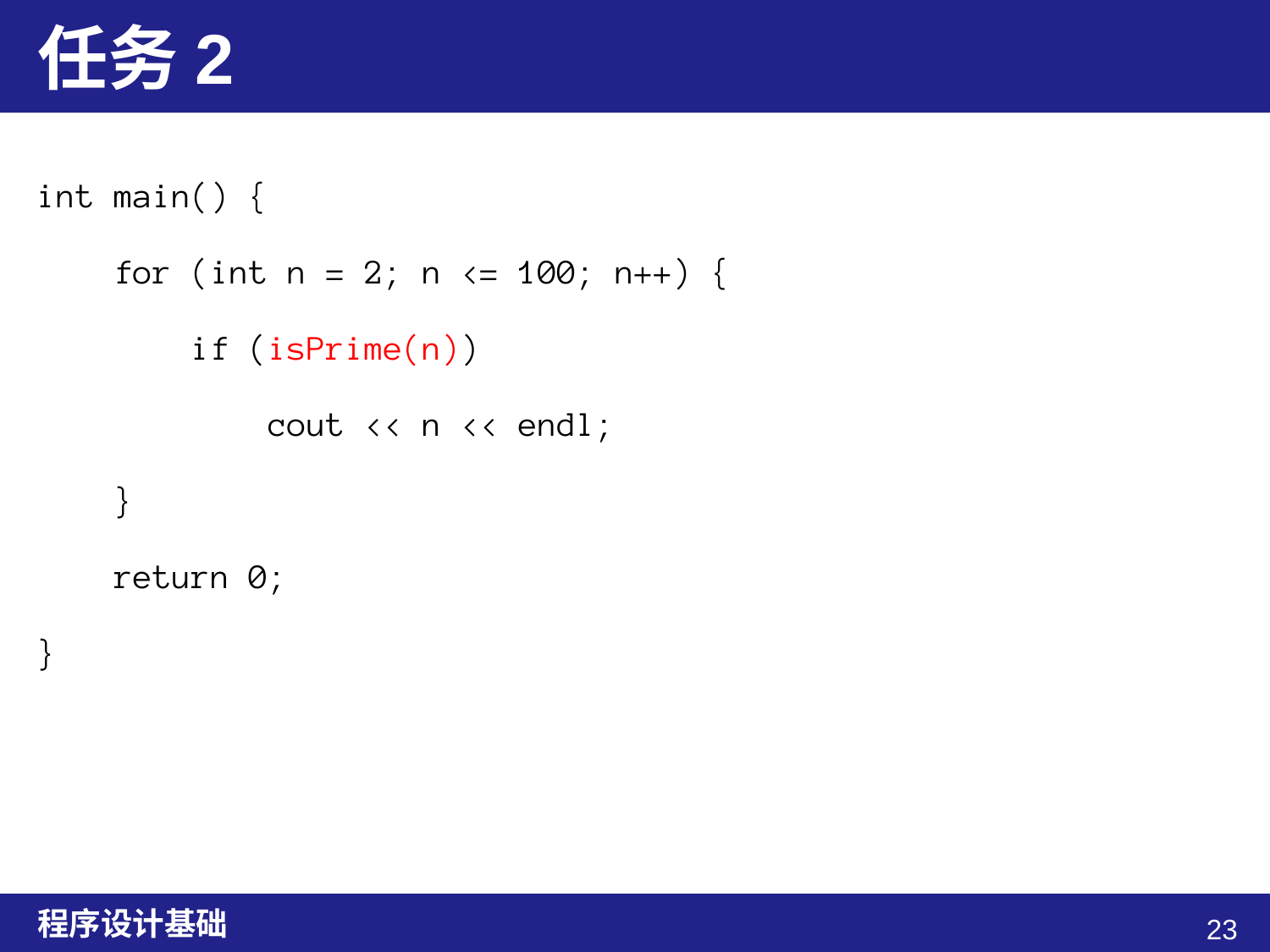

# 任务2
int main() {
    for (int n = 2; n <= 100; n++) {
        if (isPrime(n))
            cout << n << endl;
    }
    return 0;
}